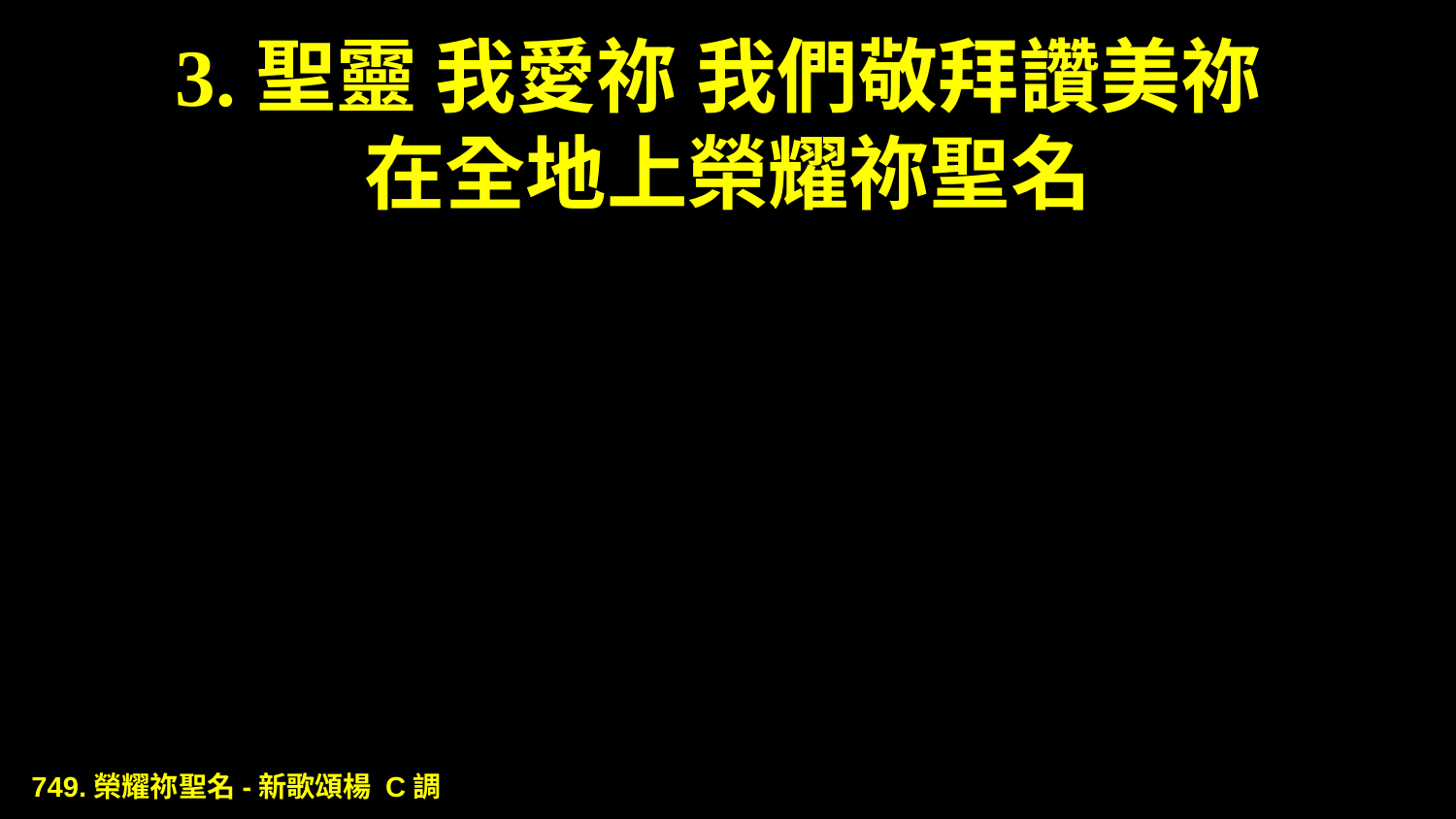

# 3.聖靈 我愛祢 我們敬拜讚美祢 在全地上榮耀祢聖名
749.榮耀祢聖名-新歌頌楊 C調